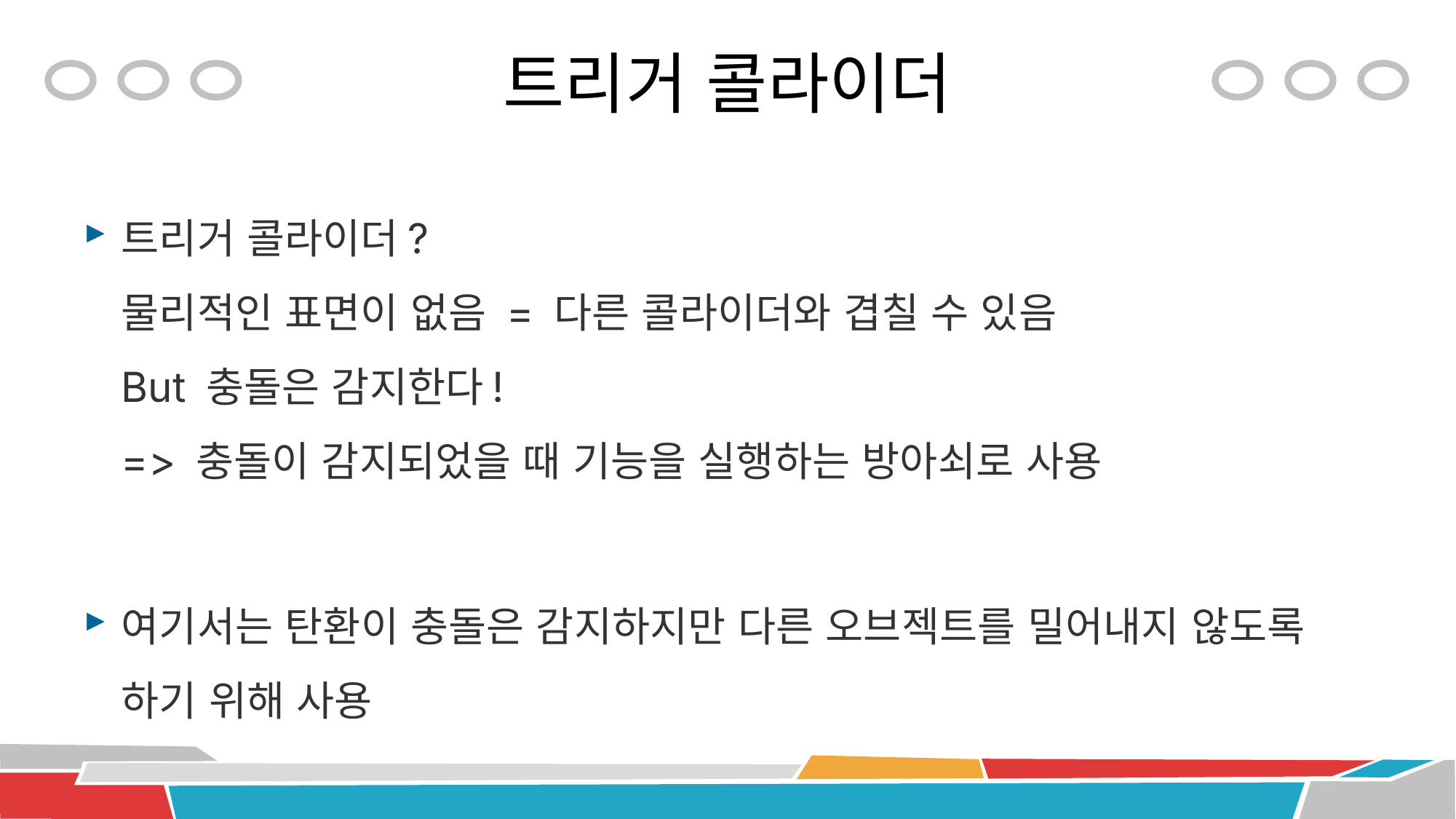

# 트리거 콜라이더
트리거 콜라이더?
물리적인 표면이 없음 = 다른 콜라이더와 겹칠 수 있음
But 충돌은 감지한다!
=> 충돌이 감지되었을 때 기능을 실행하는 방아쇠로 사용

여기서는 탄환이 충돌은 감지하지만 다른 오브젝트를 밀어내지 않도록 하기 위해 사용